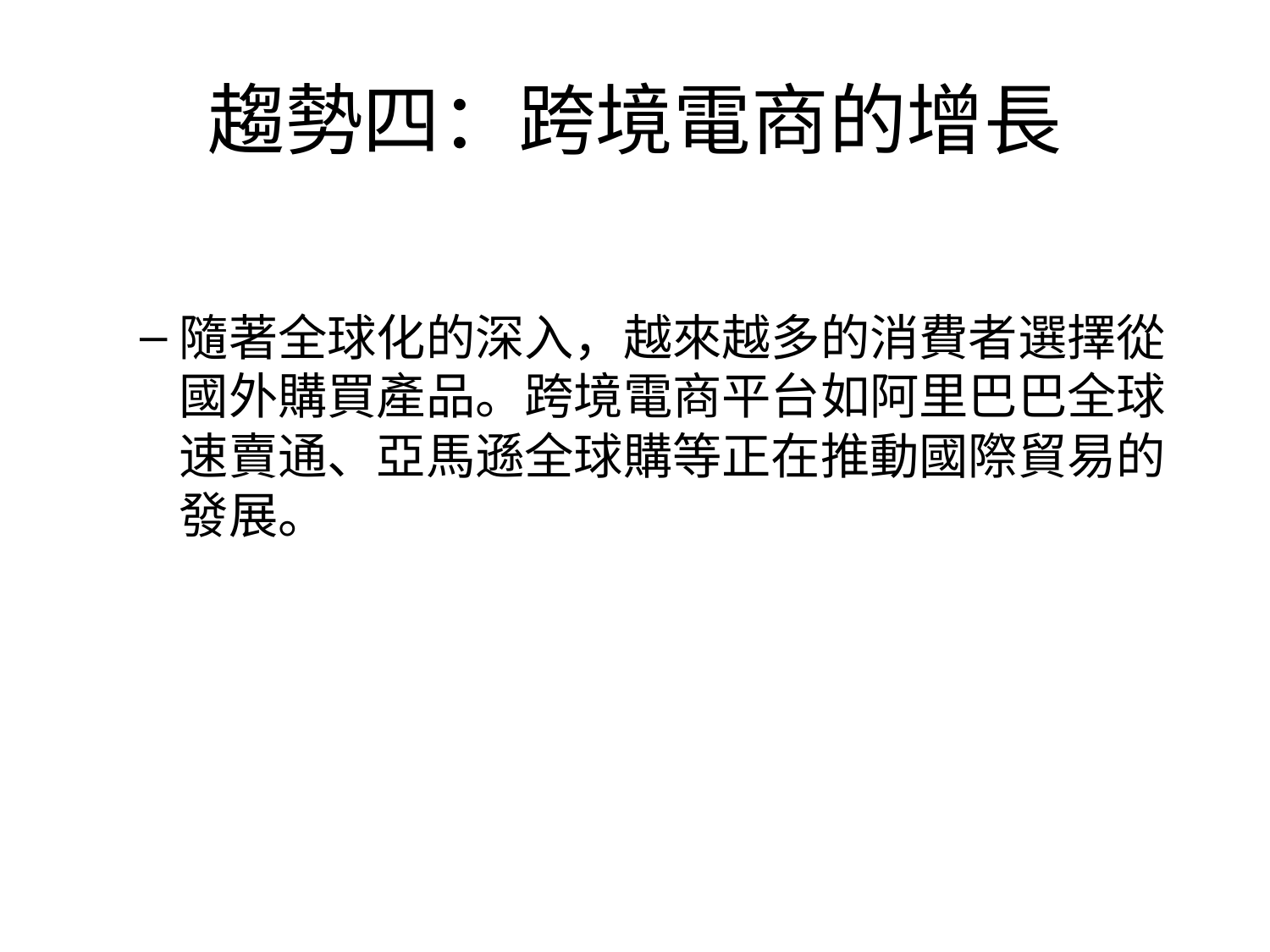

# 趨勢四：跨境電商的增長

隨著全球化的深入，越來越多的消費者選擇從國外購買產品。跨境電商平台如阿里巴巴全球速賣通、亞馬遜全球購等正在推動國際貿易的發展。